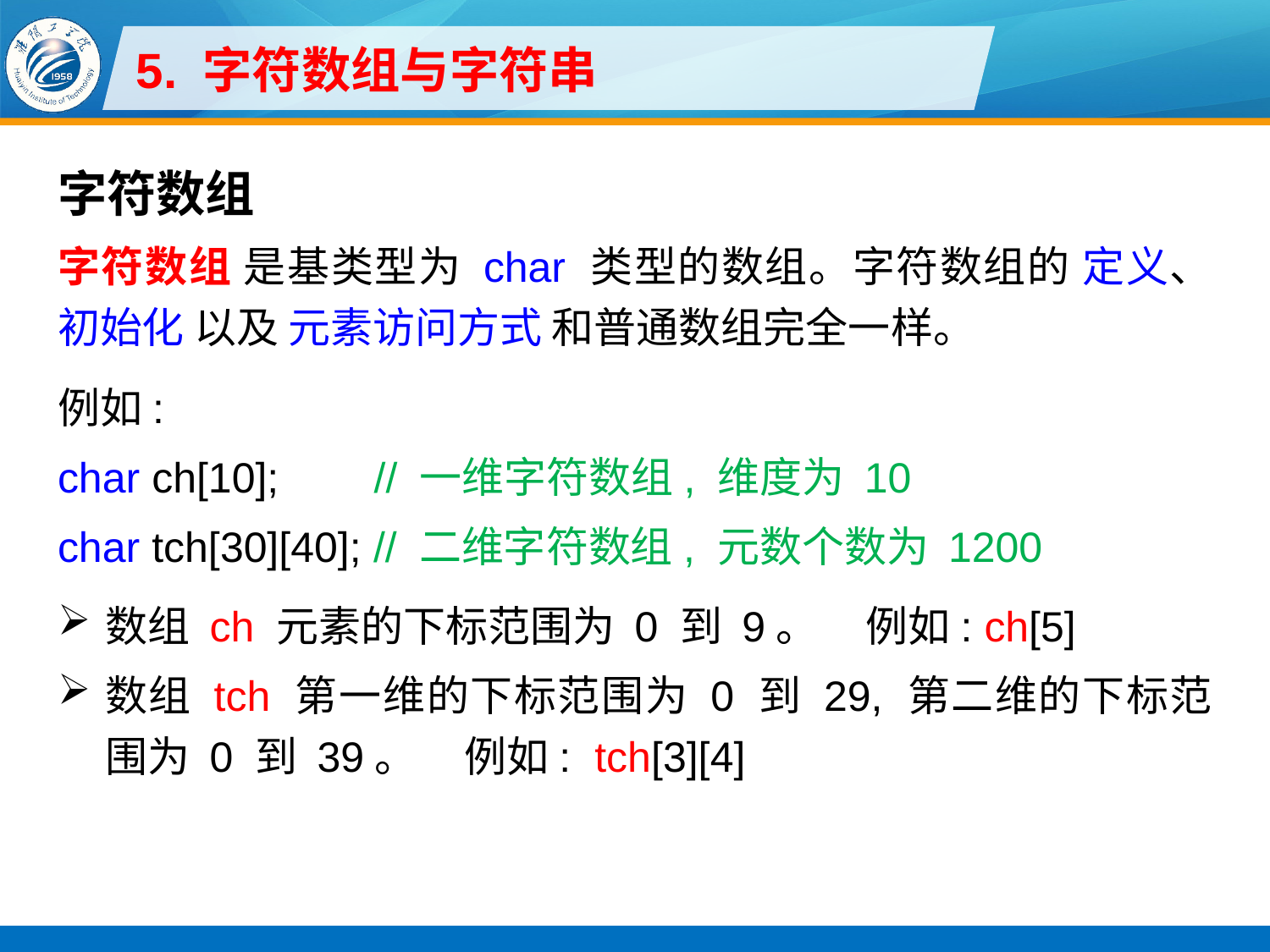

# 5. 字符数组与字符串
字符数组
字符数组 是基类型为 char 类型的数组。字符数组的 定义、初始化 以及 元素访问方式 和普通数组完全一样。
例如:
char ch[10];        // 一维字符数组, 维度为 10
char tch[30][40]; // 二维字符数组, 元数个数为 1200
数组 ch 元素的下标范围为 0 到 9。     例如: ch[5]
数组 tch 第一维的下标范围为 0 到 29, 第二维的下标范围为 0 到 39。     例如:  tch[3][4]